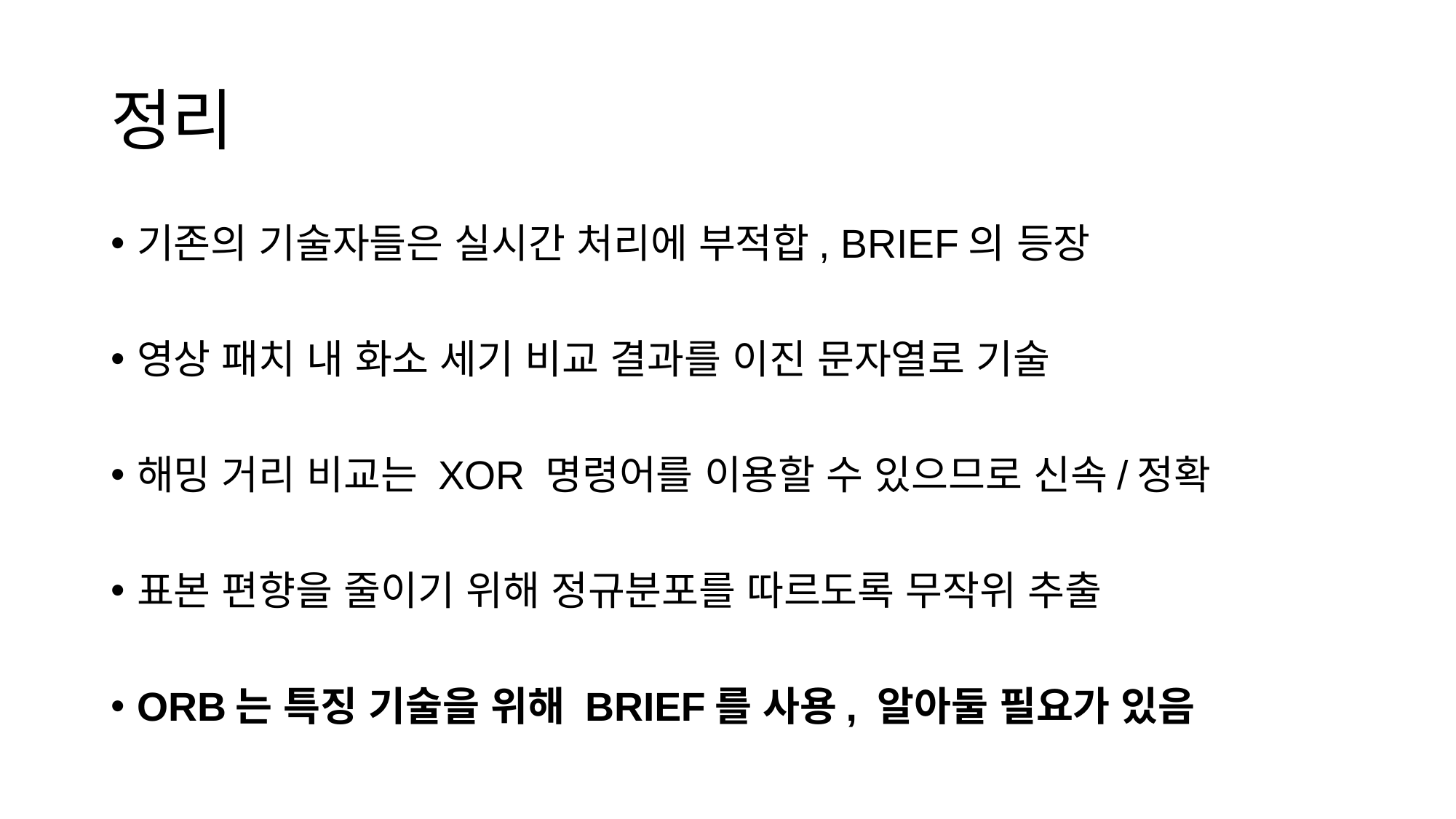

# 정리
기존의 기술자들은 실시간 처리에 부적합, BRIEF의 등장

영상 패치 내 화소 세기 비교 결과를 이진 문자열로 기술

해밍 거리 비교는 XOR 명령어를 이용할 수 있으므로 신속/정확

표본 편향을 줄이기 위해 정규분포를 따르도록 무작위 추출

ORB는 특징 기술을 위해 BRIEF를 사용, 알아둘 필요가 있음